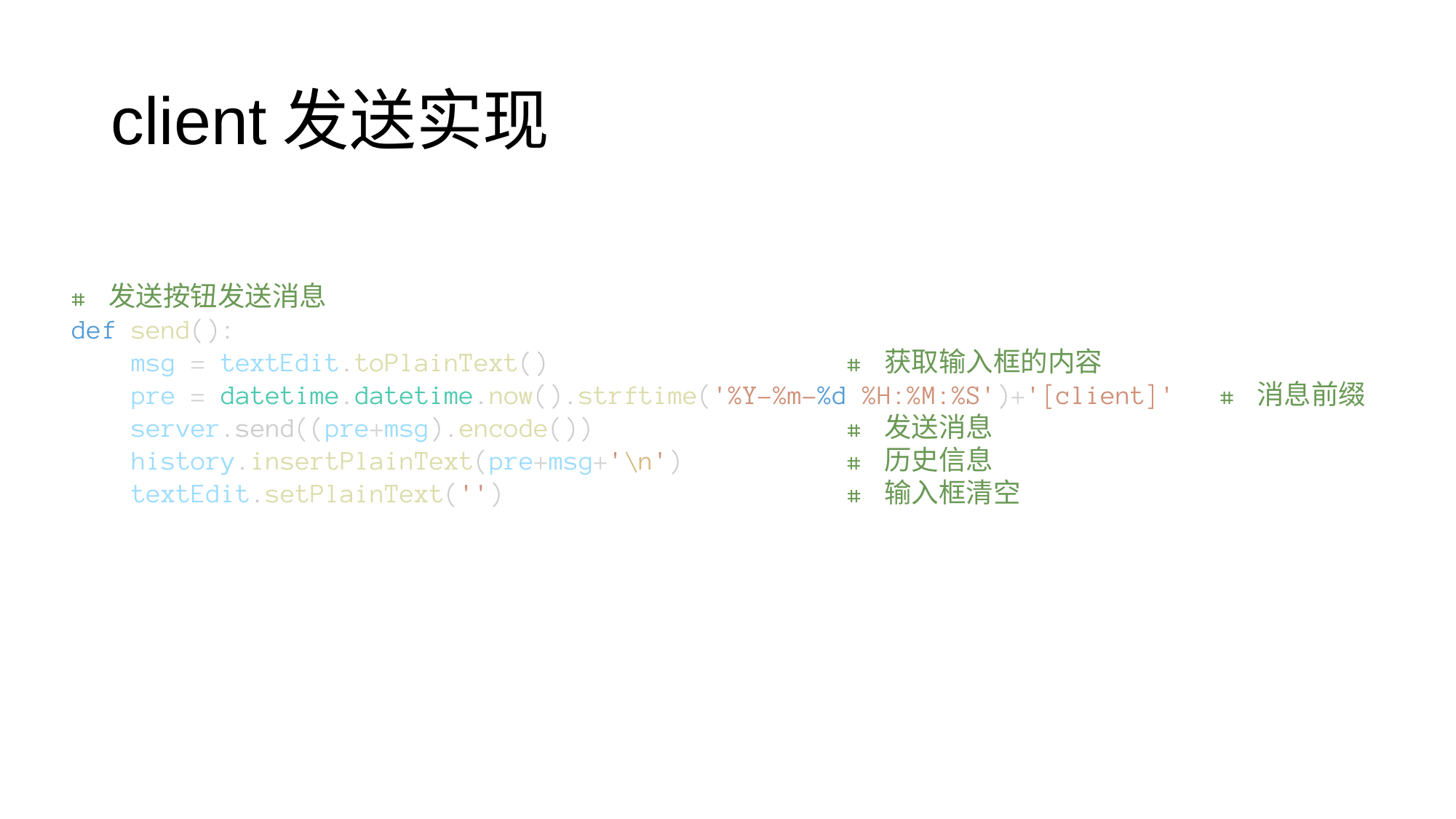

# client发送实现

# 发送按钮发送消息
def send():
    msg = textEdit.toPlainText()                    # 获取输入框的内容
    pre = datetime.datetime.now().strftime('%Y-%m-%d %H:%M:%S')+'[client]'   # 消息前缀
    server.send((pre+msg).encode())                 # 发送消息
    history.insertPlainText(pre+msg+'\n')           # 历史信息
    textEdit.setPlainText('')                       # 输入框清空